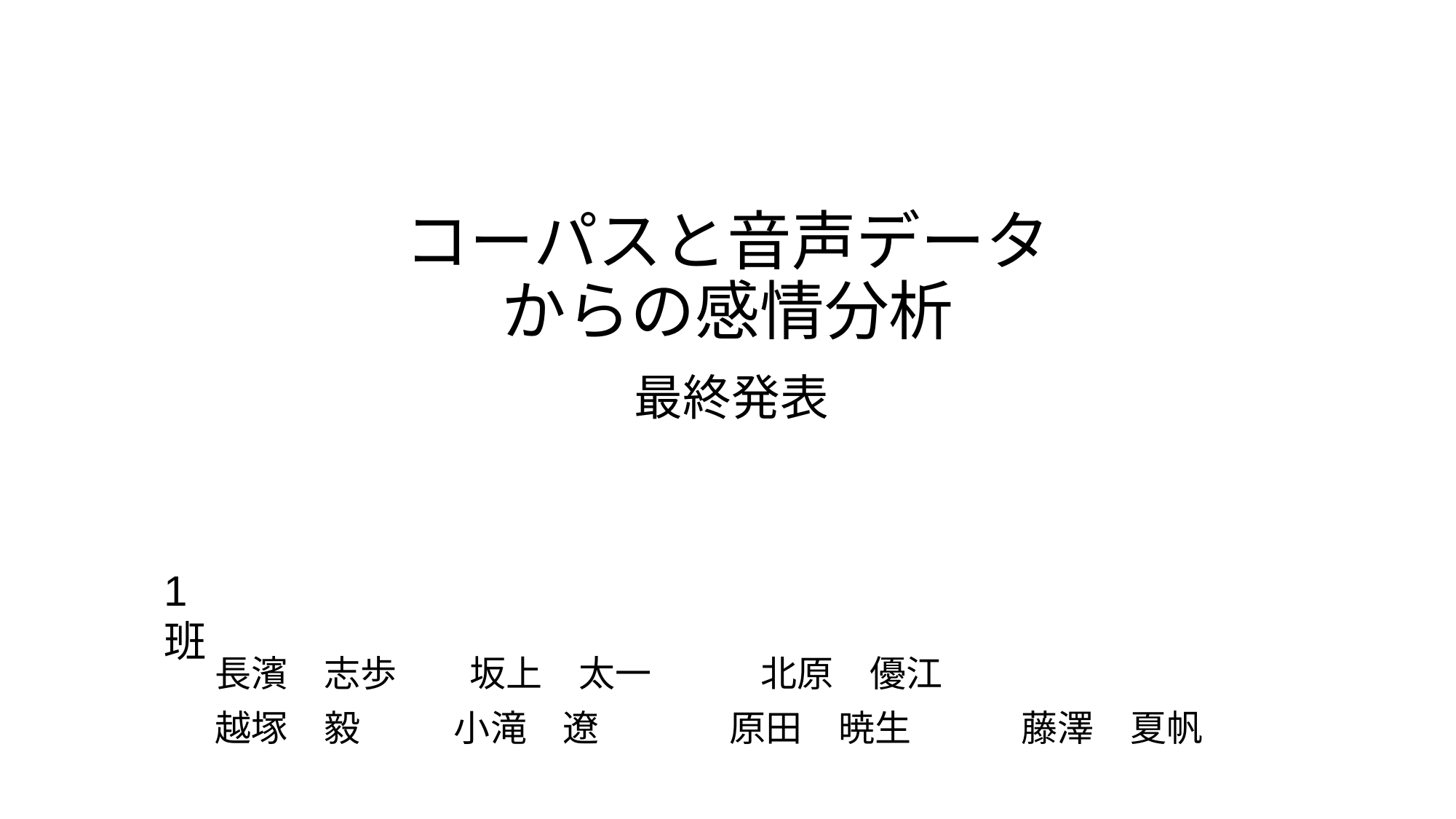

# コーパスと音声データ からの感情分析
最終発表
1班
　　長濱　志歩　　坂上　太一　　　北原　優江
　　越塚　毅　       小滝　遼  　  　   原田　暁生　　　藤澤　夏帆